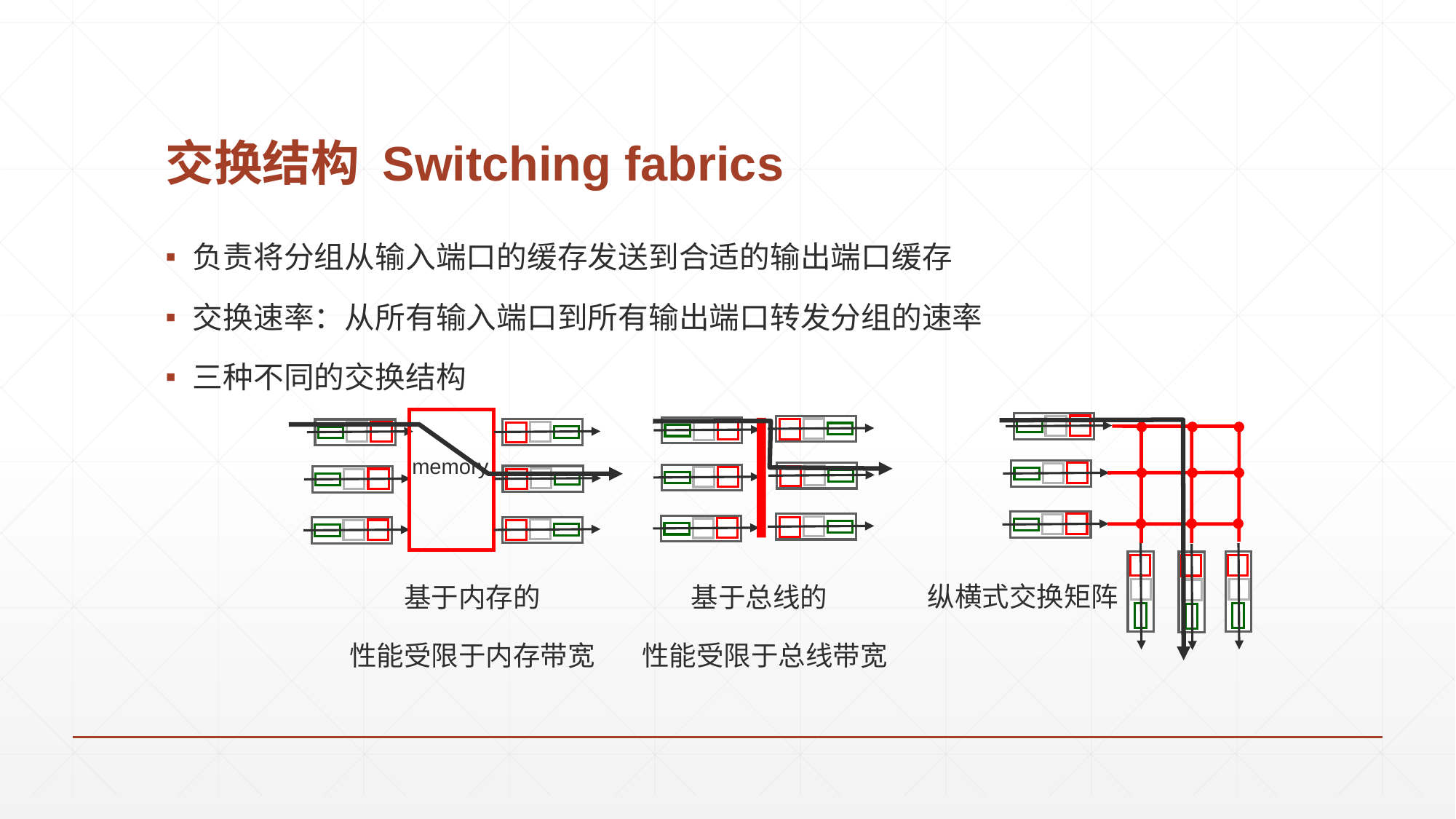

# 交换结构 Switching fabrics
负责将分组从输入端口的缓存发送到合适的输出端口缓存
交换速率：从所有输入端口到所有输出端口转发分组的速率
三种不同的交换结构

memory

纵横式交换矩阵
基于总线的
基于内存的
性能受限于内存带宽
性能受限于总线带宽